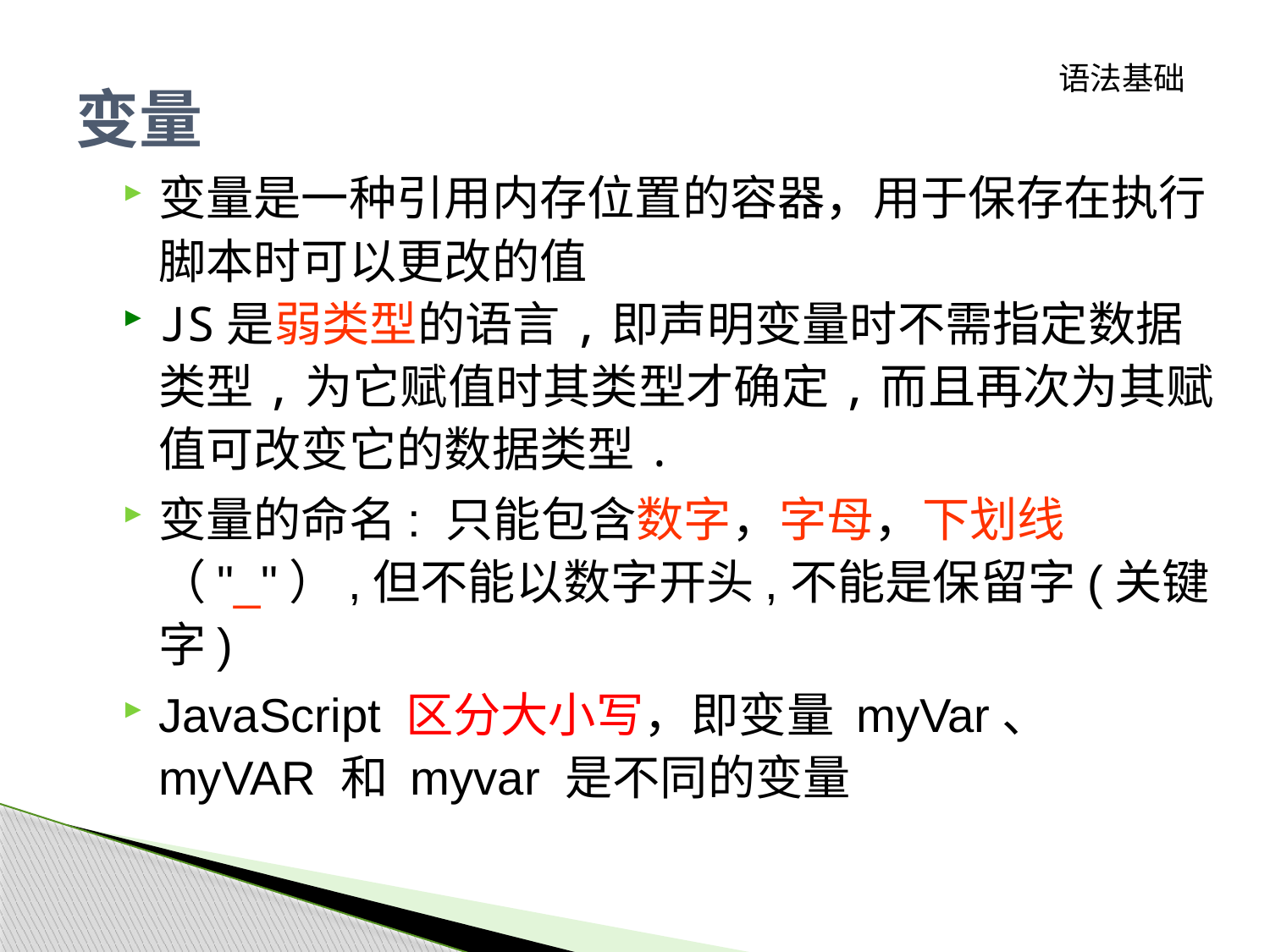

# 变量
语法基础
变量是一种引用内存位置的容器，用于保存在执行脚本时可以更改的值
JS是弱类型的语言,即声明变量时不需指定数据类型,为它赋值时其类型才确定,而且再次为其赋值可改变它的数据类型.
变量的命名: 只能包含数字，字母，下划线（"_"）,但不能以数字开头,不能是保留字(关键字)
JavaScript 区分大小写，即变量 myVar、 myVAR 和 myvar 是不同的变量
15